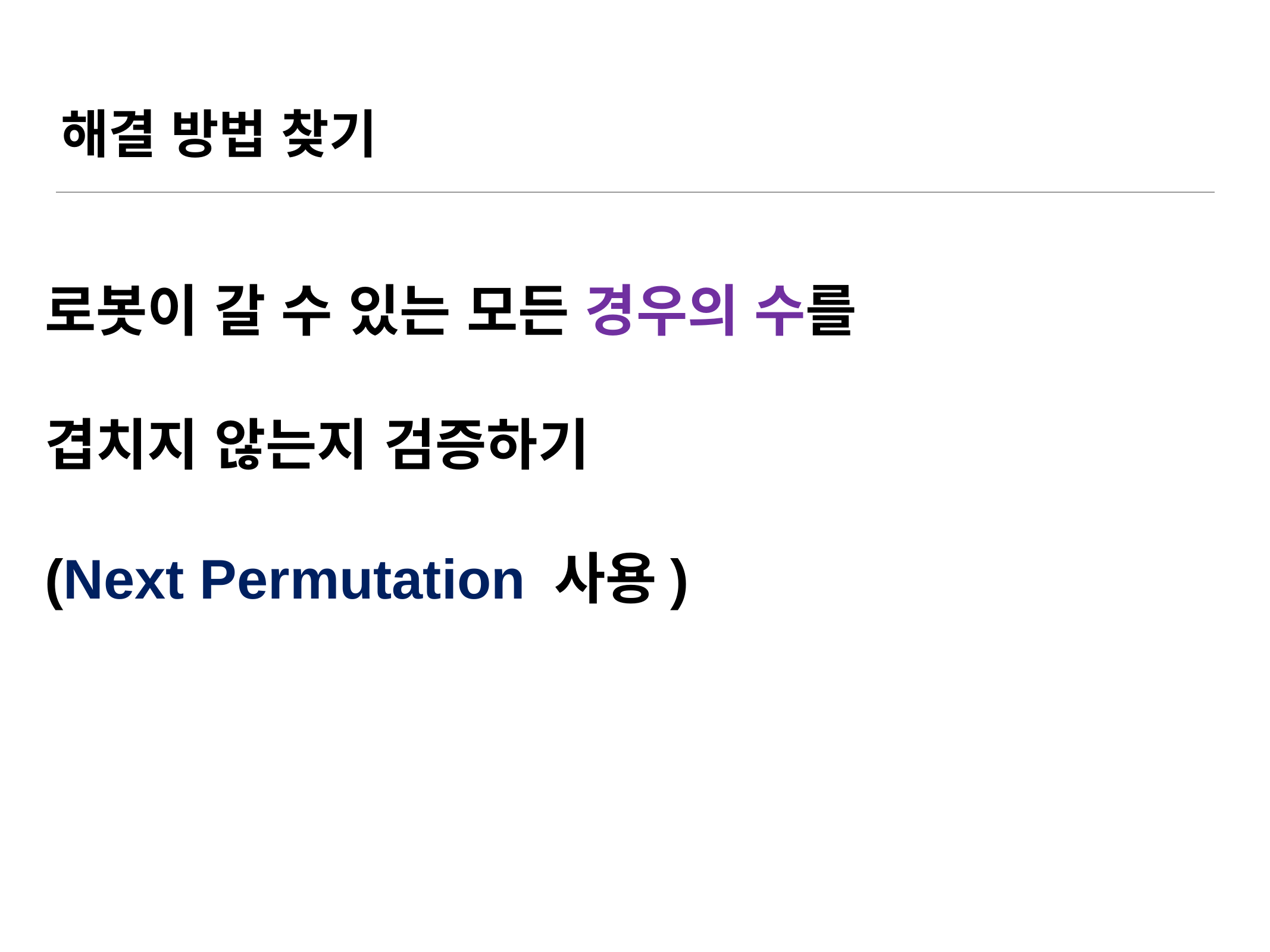

# 해결 방법 찾기
로봇이 갈 수 있는 모든 경우의 수를
겹치지 않는지 검증하기
(Next Permutation 사용)